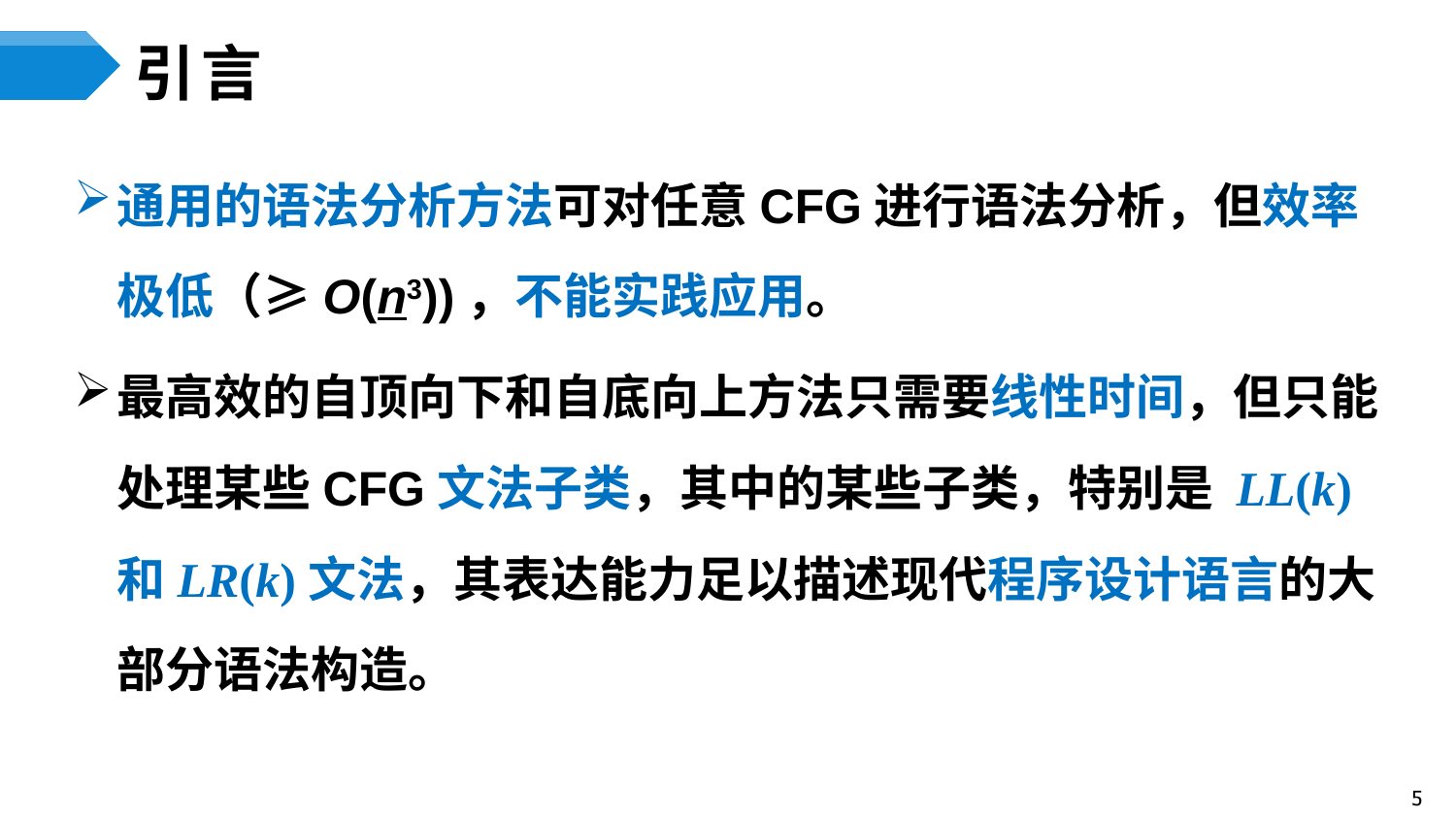

# 引言
通用的语法分析方法可对任意CFG进行语法分析，但效率极低（≥O(n3))，不能实践应用。
最高效的自顶向下和自底向上方法只需要线性时间，但只能处理某些CFG文法子类，其中的某些子类，特别是 LL(k)和LR(k)文法，其表达能力足以描述现代程序设计语言的大部分语法构造。

5